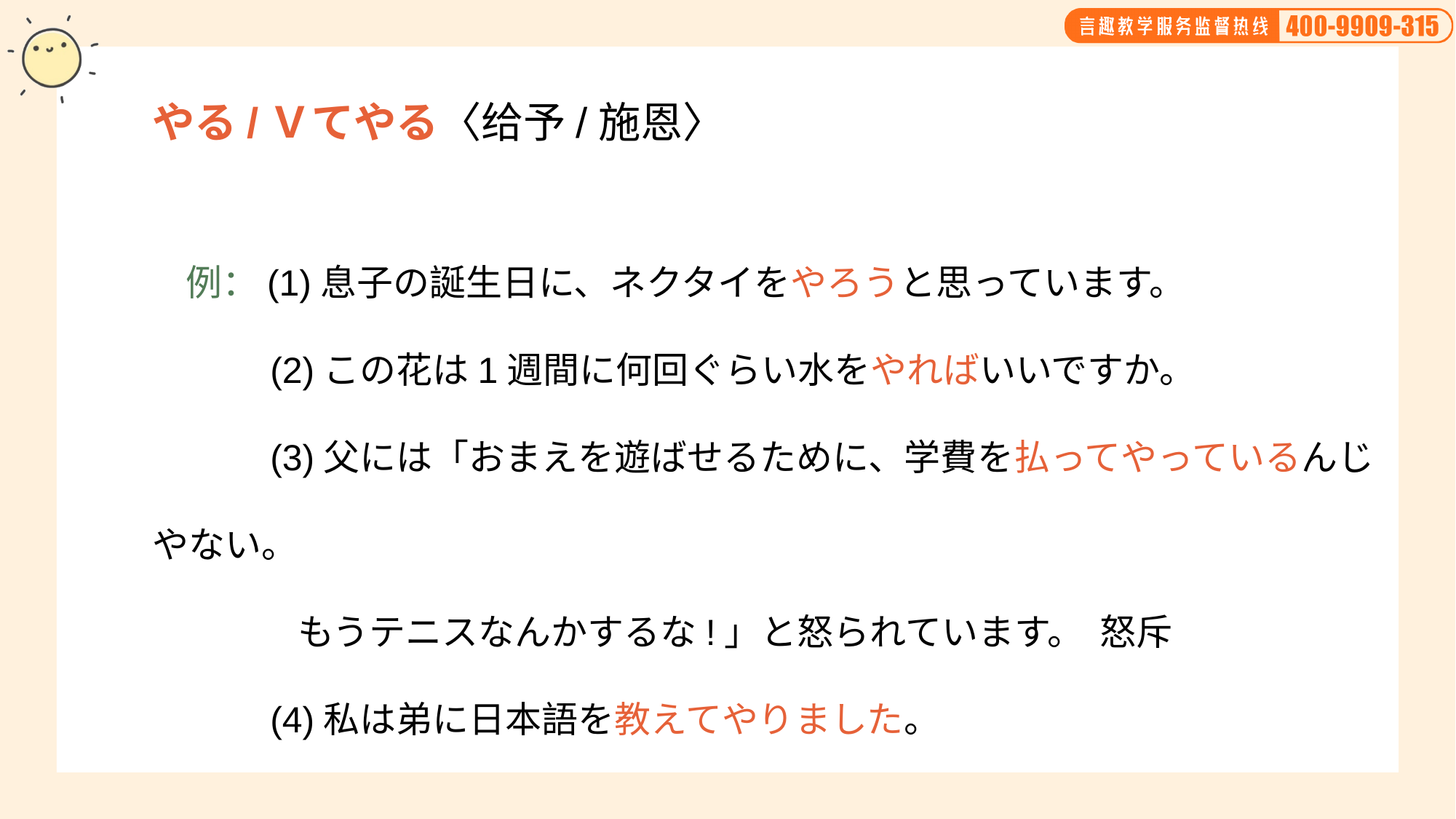

やる/Ｖてやる〈给予/施恩〉
　例：(1)息子の誕生日に、ネクタイをやろうと思っています。
　　　(2)この花は1週間に何回ぐらい水をやればいいですか。
　　　(3)父には「おまえを遊ばせるために、学費を払ってやっているんじやない。
　　　　もうテニスなんかするな!」と怒られています。  怒斥
　　　(4)私は弟に日本語を教えてやりました。